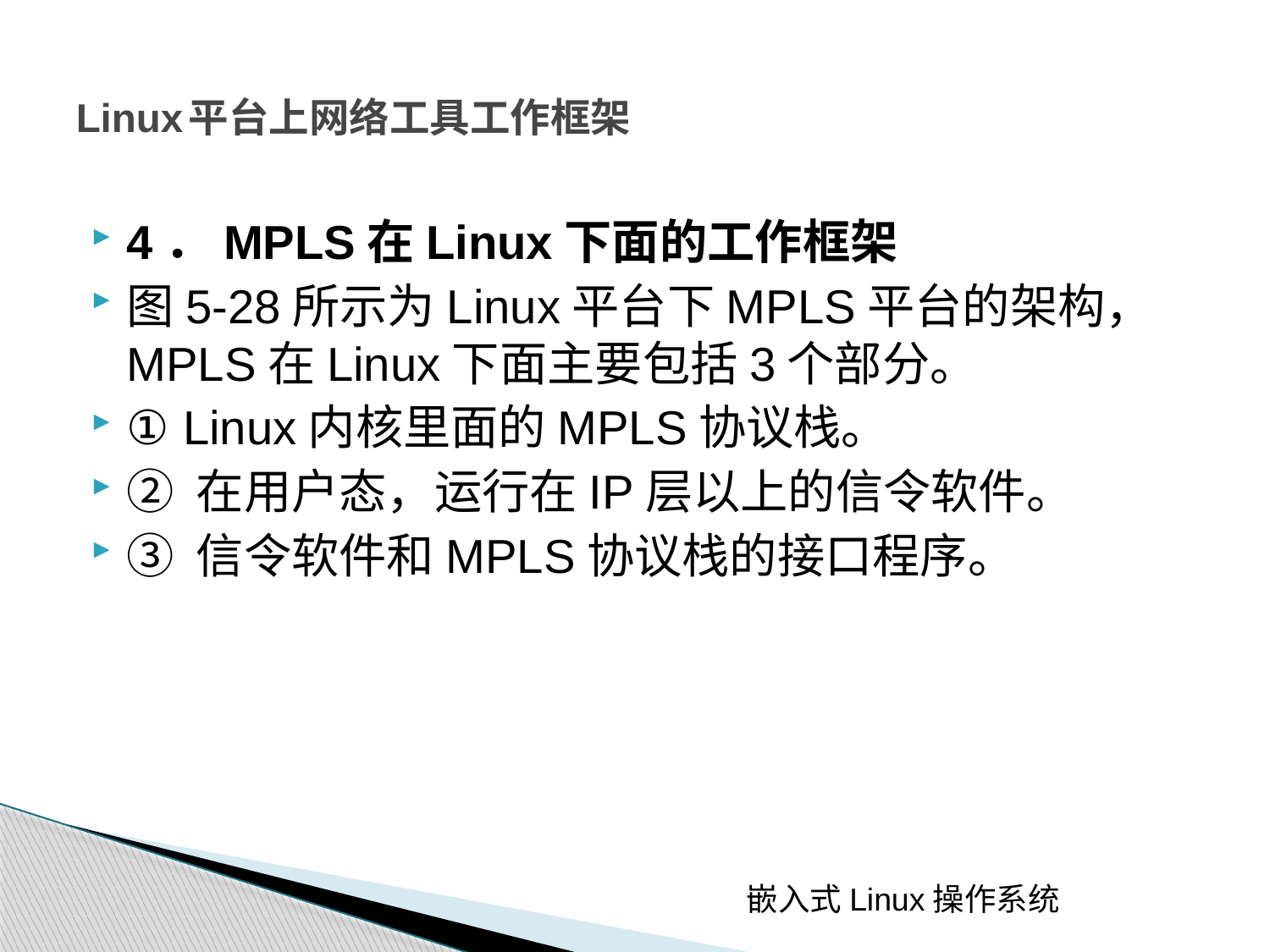

# Linux平台上网络工具工作框架
4．MPLS在Linux下面的工作框架
图5-28所示为Linux平台下MPLS平台的架构，MPLS在Linux下面主要包括3个部分。
① Linux内核里面的MPLS协议栈。
② 在用户态，运行在IP层以上的信令软件。
③ 信令软件和MPLS协议栈的接口程序。

嵌入式Linux操作系统